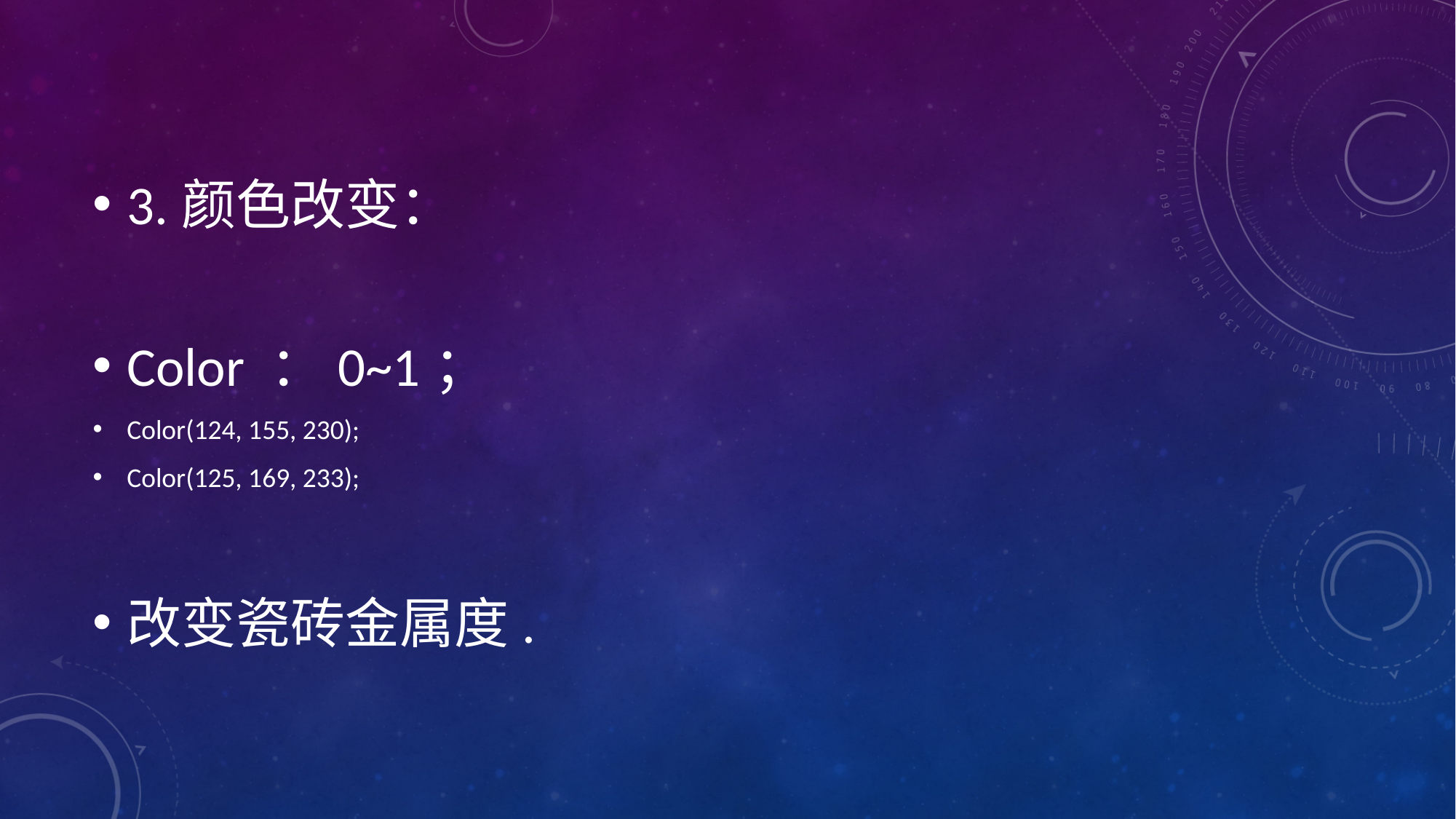

#
3.颜色改变：

Color ：0~1；
Color(124, 155, 230);
Color(125, 169, 233);

改变瓷砖金属度.